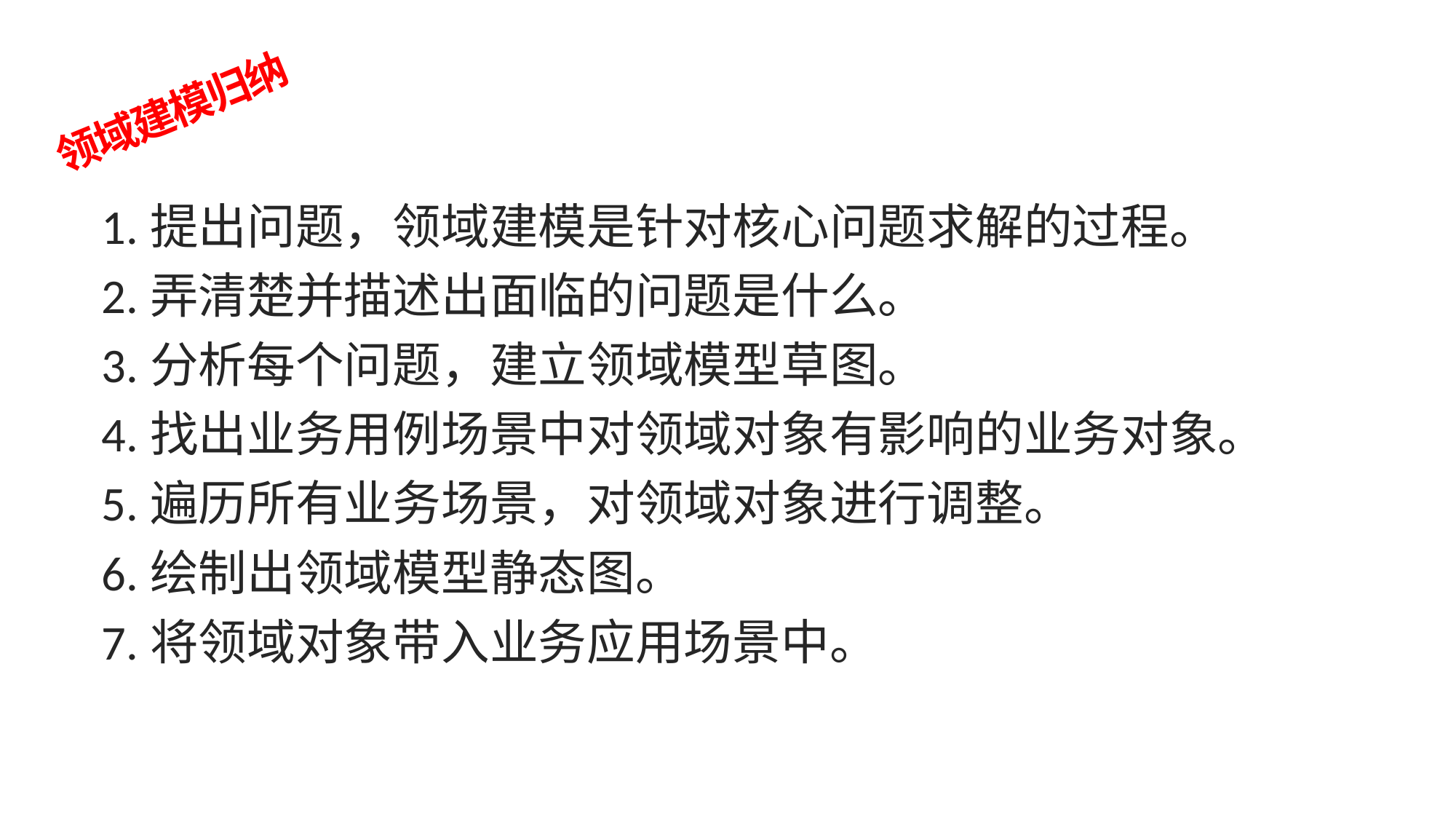

# 领域建模归纳
1.提出问题，领域建模是针对核心问题求解的过程。
2.弄清楚并描述出面临的问题是什么。
3.分析每个问题，建立领域模型草图。
4.找出业务用例场景中对领域对象有影响的业务对象。
5.遍历所有业务场景，对领域对象进行调整。
6.绘制出领域模型静态图。
7.将领域对象带入业务应用场景中。